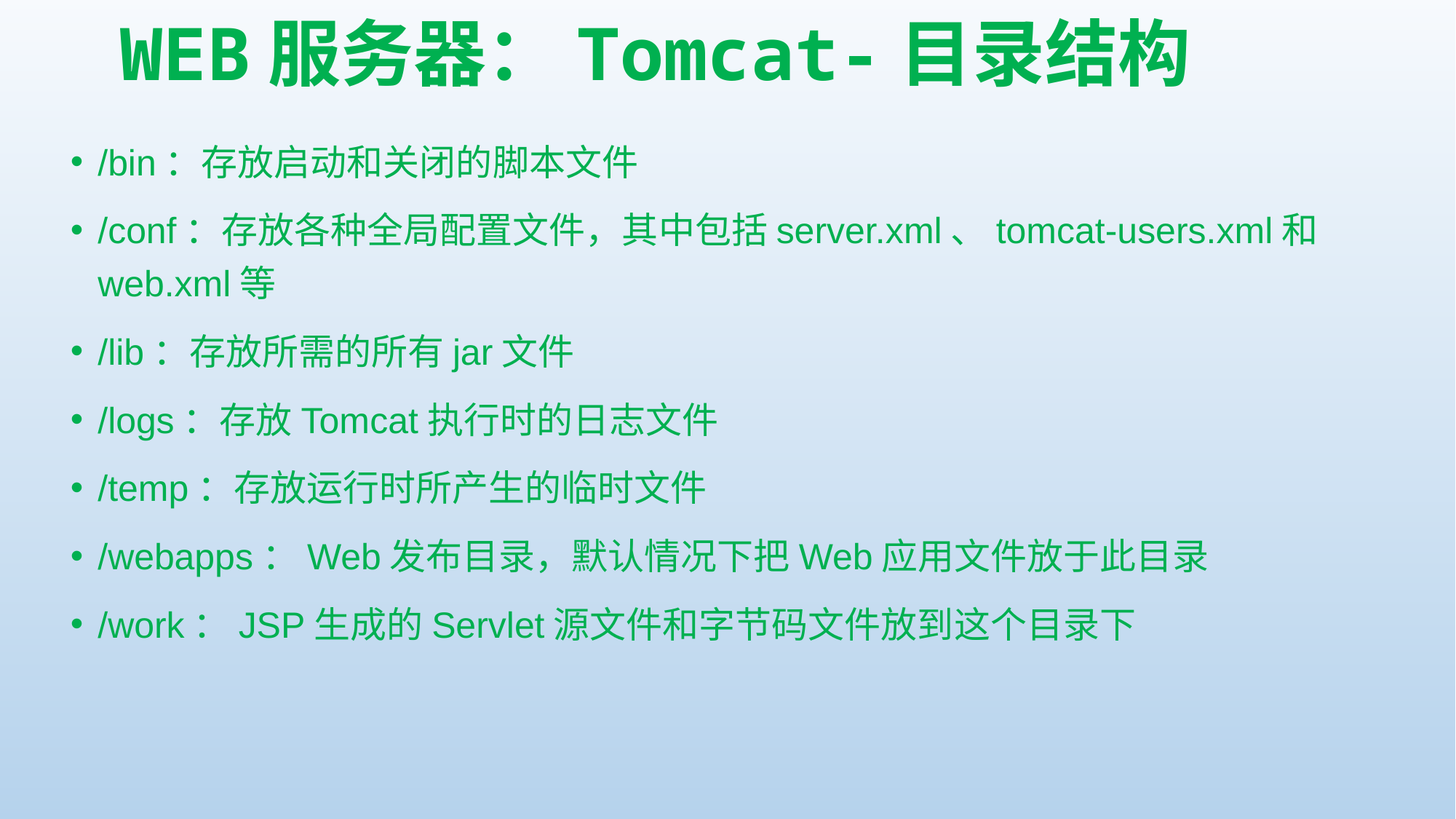

# WEB服务器：Tomcat-目录结构
/bin：存放启动和关闭的脚本文件
/conf：存放各种全局配置文件，其中包括server.xml、tomcat-users.xml和web.xml等
/lib：存放所需的所有jar文件
/logs：存放Tomcat执行时的日志文件
/temp：存放运行时所产生的临时文件
/webapps：Web发布目录，默认情况下把Web应用文件放于此目录
/work：JSP生成的Servlet源文件和字节码文件放到这个目录下